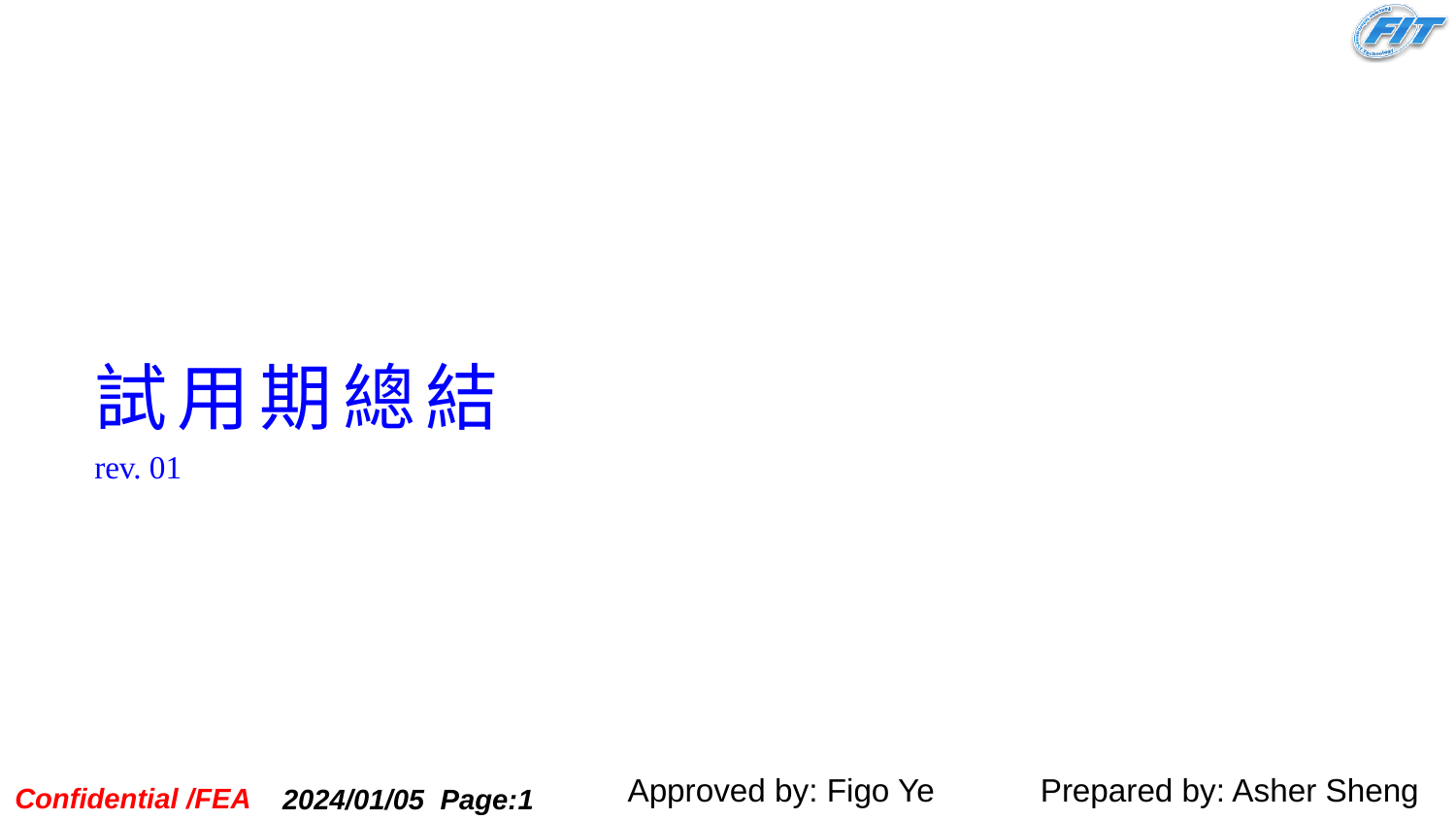

試用期總結
rev. 01
Prepared by: Asher Sheng
Approved by: Figo Ye